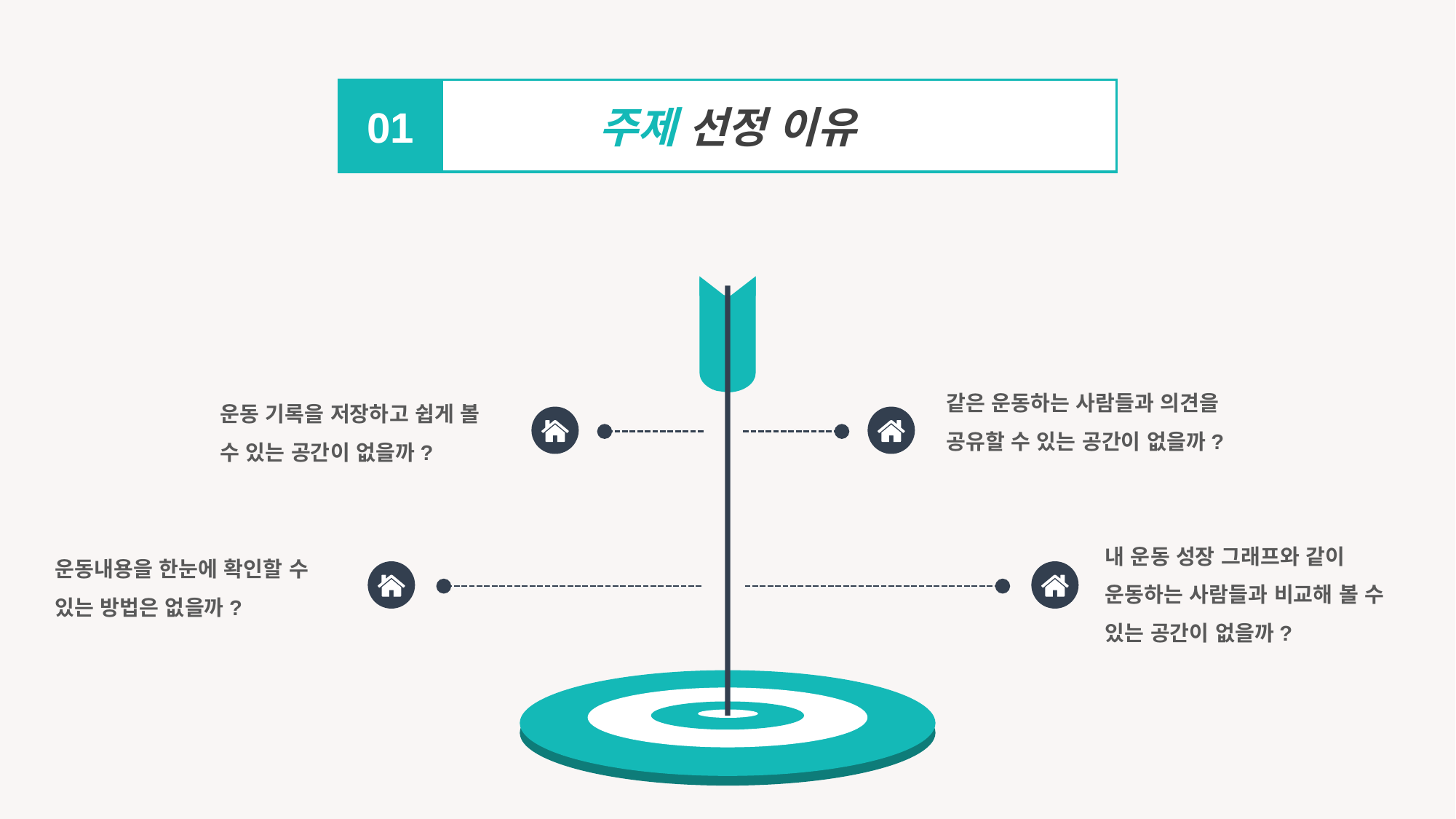

주제 선정 이유
01

같은 운동하는 사람들과 의견을 공유할 수 있는 공간이 없을까?
운동 기록을 저장하고 쉽게 볼 수 있는 공간이 없을까?

내 운동 성장 그래프와 같이 운동하는 사람들과 비교해 볼 수 있는 공간이 없을까?
운동내용을 한눈에 확인할 수 있는 방법은 없을까?